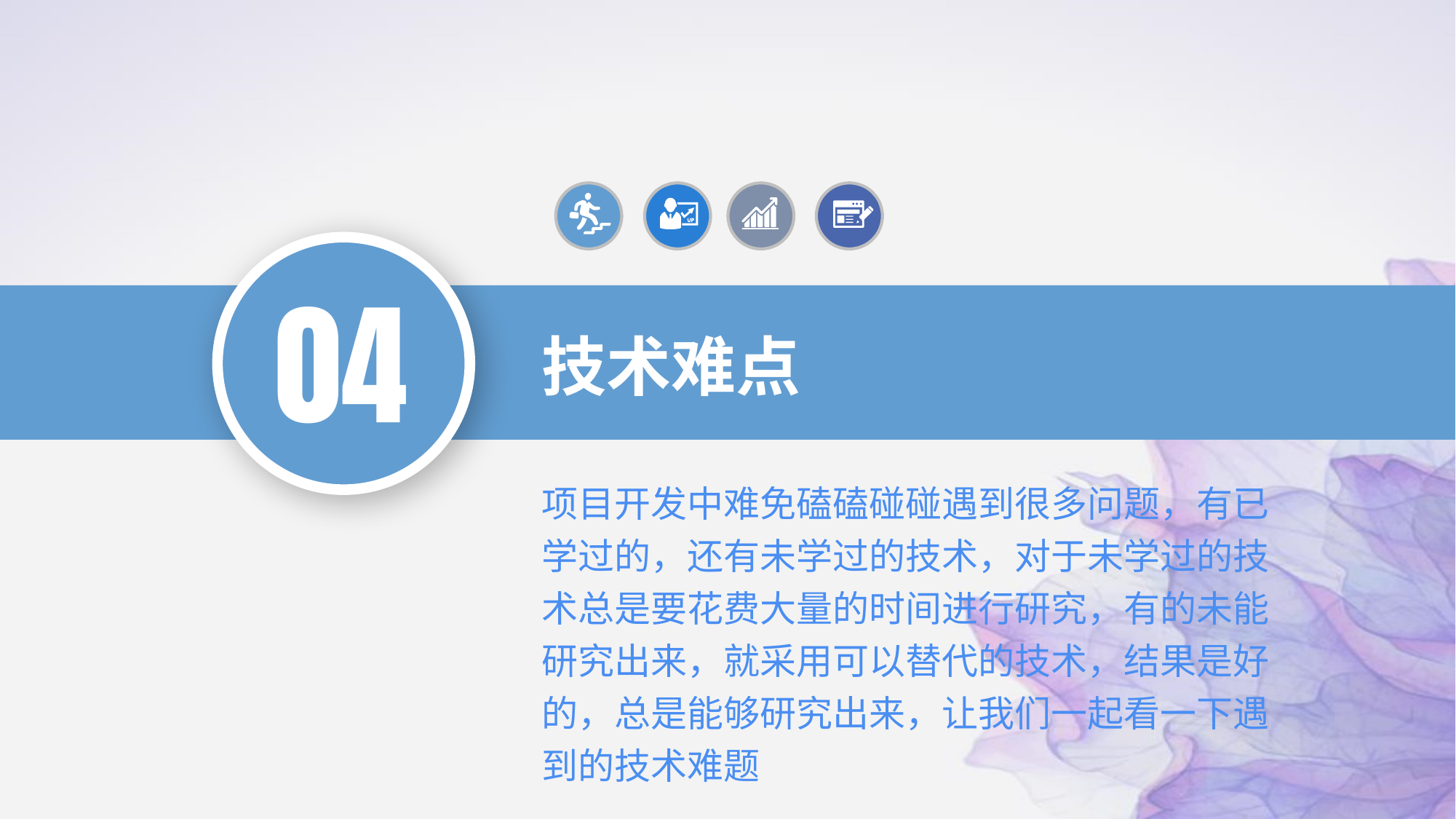

04

技术难点
项目开发中难免磕磕碰碰遇到很多问题，有已学过的，还有未学过的技术，对于未学过的技术总是要花费大量的时间进行研究，有的未能研究出来，就采用可以替代的技术，结果是好的，总是能够研究出来，让我们一起看一下遇到的技术难题